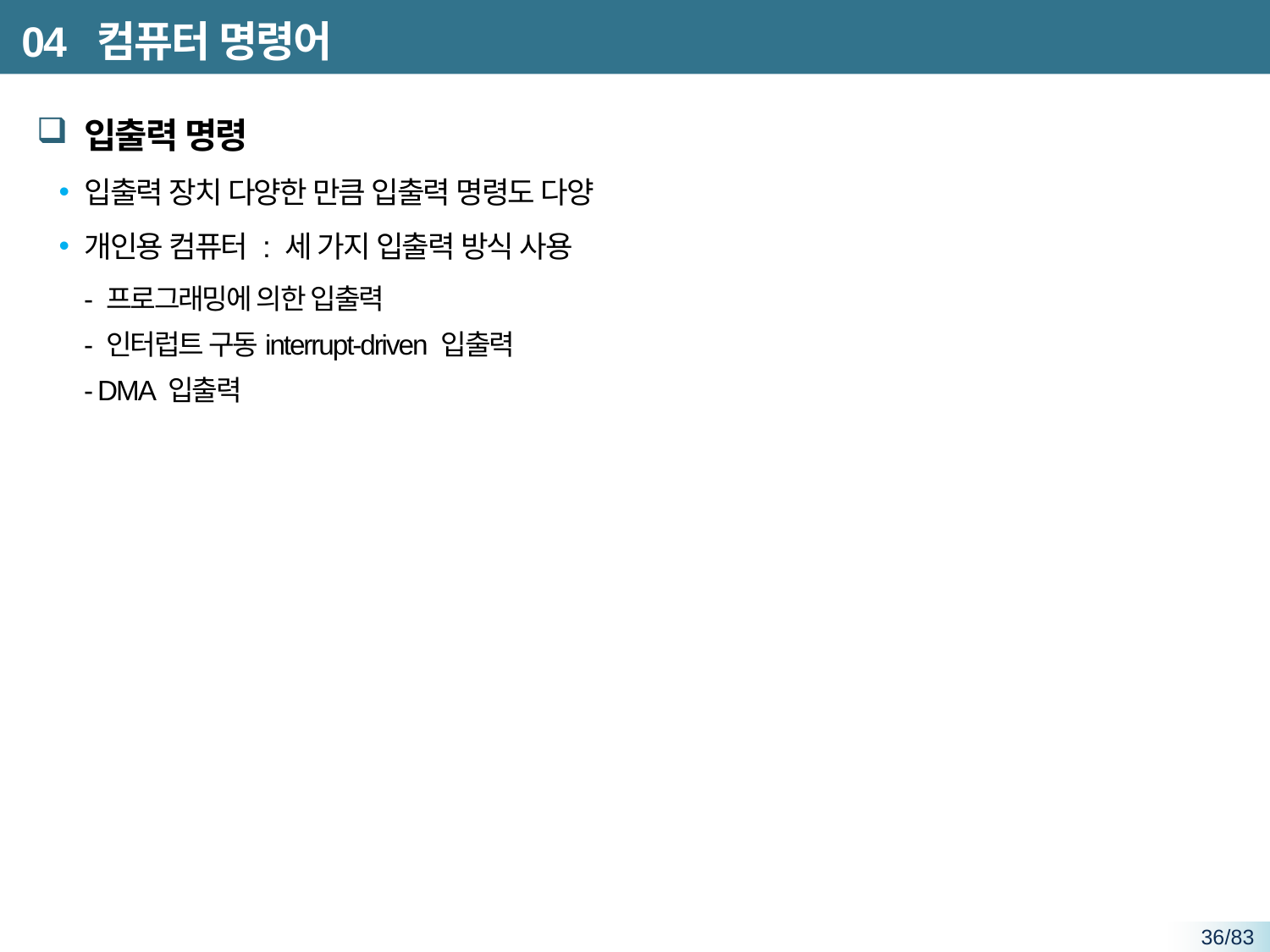

# 04  컴퓨터 명령어
입출력 명령
입출력 장치 다양한 만큼 입출력 명령도 다양
개인용 컴퓨터 : 세 가지 입출력 방식 사용
- 프로그래밍에 의한 입출력
- 인터럽트 구동interrupt-driven 입출력
- DMA 입출력